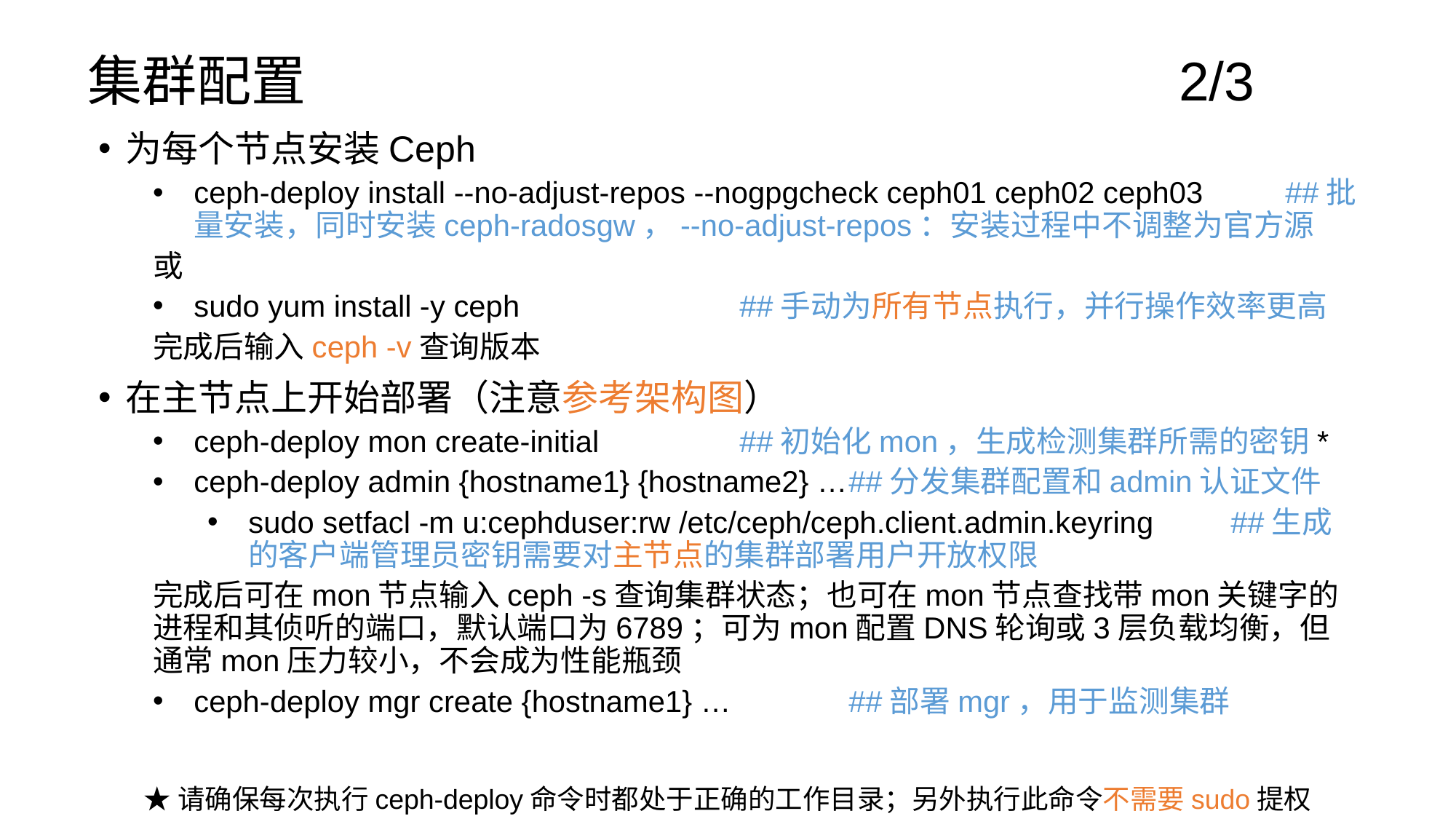

# 集群配置								2/3
为每个节点安装Ceph
ceph-deploy install --no-adjust-repos --nogpgcheck ceph01 ceph02 ceph03	##批量安装，同时安装ceph-radosgw，--no-adjust-repos：安装过程中不调整为官方源
或
sudo yum install -y ceph			##手动为所有节点执行，并行操作效率更高
完成后输入ceph -v查询版本
在主节点上开始部署（注意参考架构图）
ceph-deploy mon create-initial		##初始化mon，生成检测集群所需的密钥*
ceph-deploy admin {hostname1} {hostname2} …	##分发集群配置和admin认证文件
sudo setfacl -m u:cephduser:rw /etc/ceph/ceph.client.admin.keyring	##生成的客户端管理员密钥需要对主节点的集群部署用户开放权限
完成后可在mon节点输入ceph -s查询集群状态；也可在mon节点查找带mon关键字的进程和其侦听的端口，默认端口为6789；可为mon配置DNS轮询或3层负载均衡，但通常mon压力较小，不会成为性能瓶颈
ceph-deploy mgr create {hostname1} …		##部署mgr，用于监测集群
★请确保每次执行ceph-deploy命令时都处于正确的工作目录；另外执行此命令不需要sudo提权